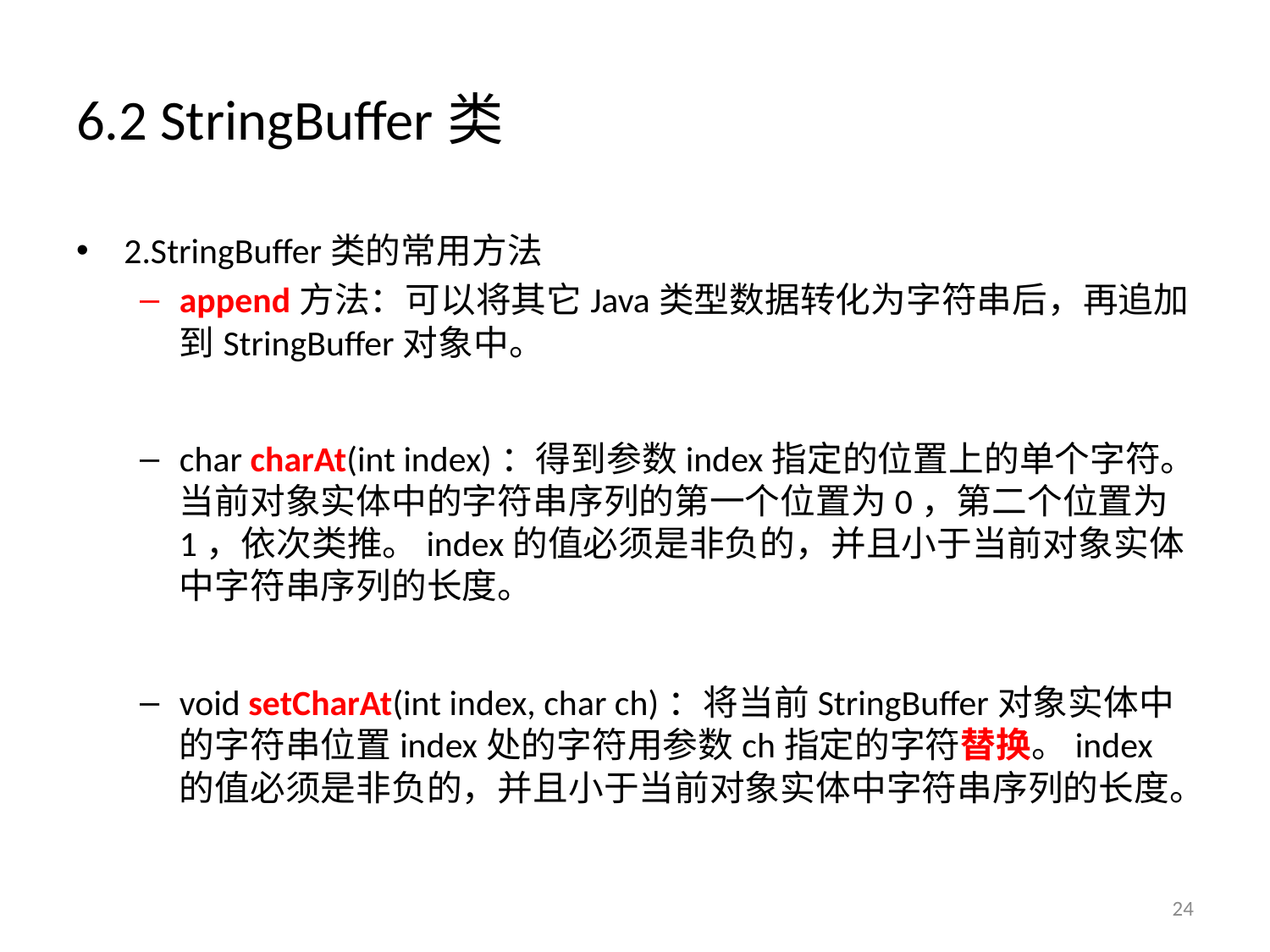

# 6.2 StringBuffer类
2.StringBuffer类的常用方法
append方法：可以将其它Java类型数据转化为字符串后，再追加到StringBuffer对象中。

char charAt(int index)：得到参数index指定的位置上的单个字符。当前对象实体中的字符串序列的第一个位置为0，第二个位置为1，依次类推。index的值必须是非负的，并且小于当前对象实体中字符串序列的长度。

void setCharAt(int index, char ch)：将当前StringBuffer对象实体中的字符串位置index处的字符用参数ch指定的字符替换。index的值必须是非负的，并且小于当前对象实体中字符串序列的长度。
24